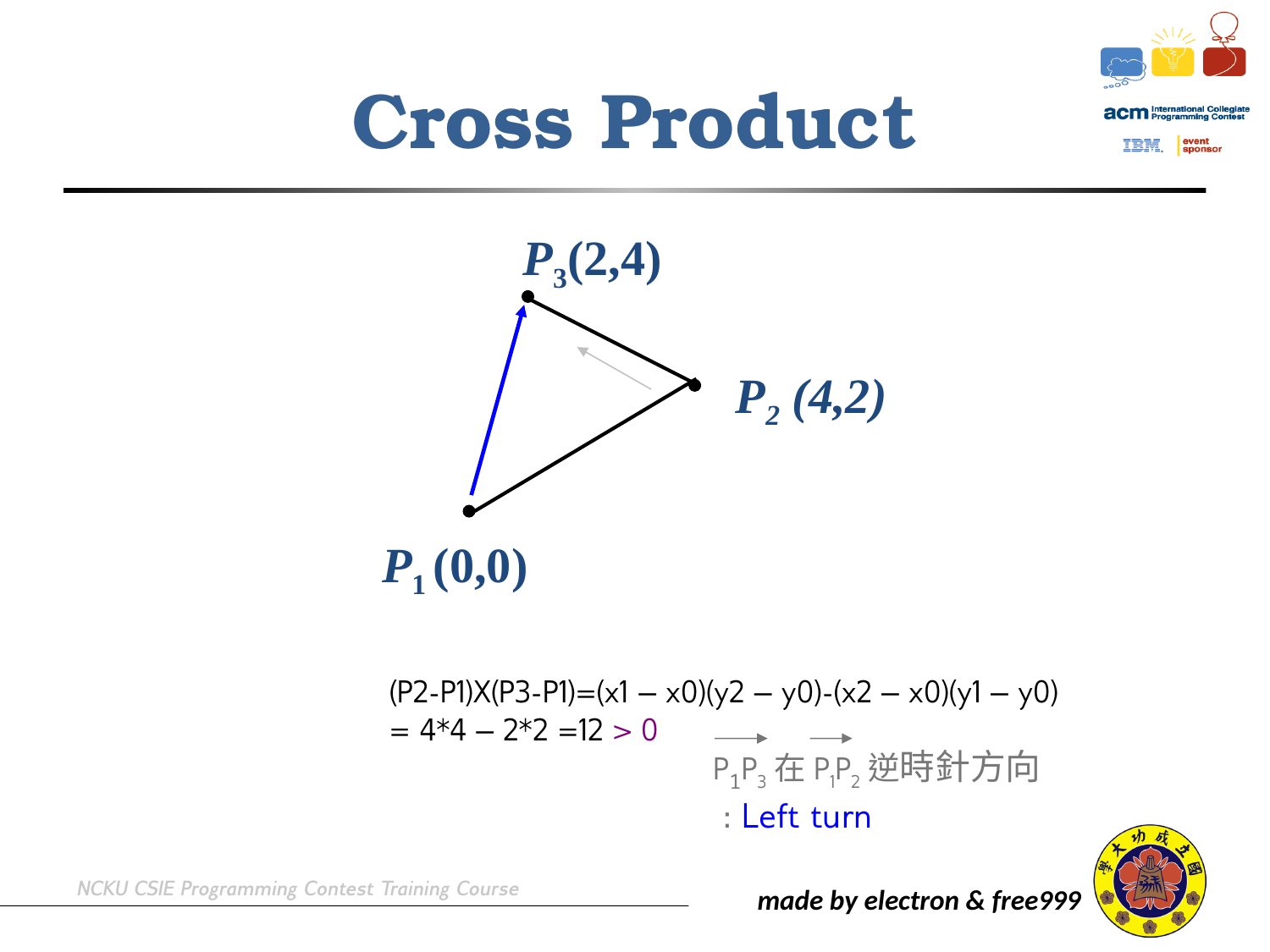

# Cross Product
P3(2,4)

P2 (4,2)

P1 (0,0)
(P2-P1)X(P3-P1)=(x1 – x0)(y2 – y0)-(x2 – x0)(y1 – y0)
= 4*4 – 2*2 =12 > 0
P1P3在P1P2逆時針方向
 : Left turn

NCKU CSIE Programming Contest Training Course